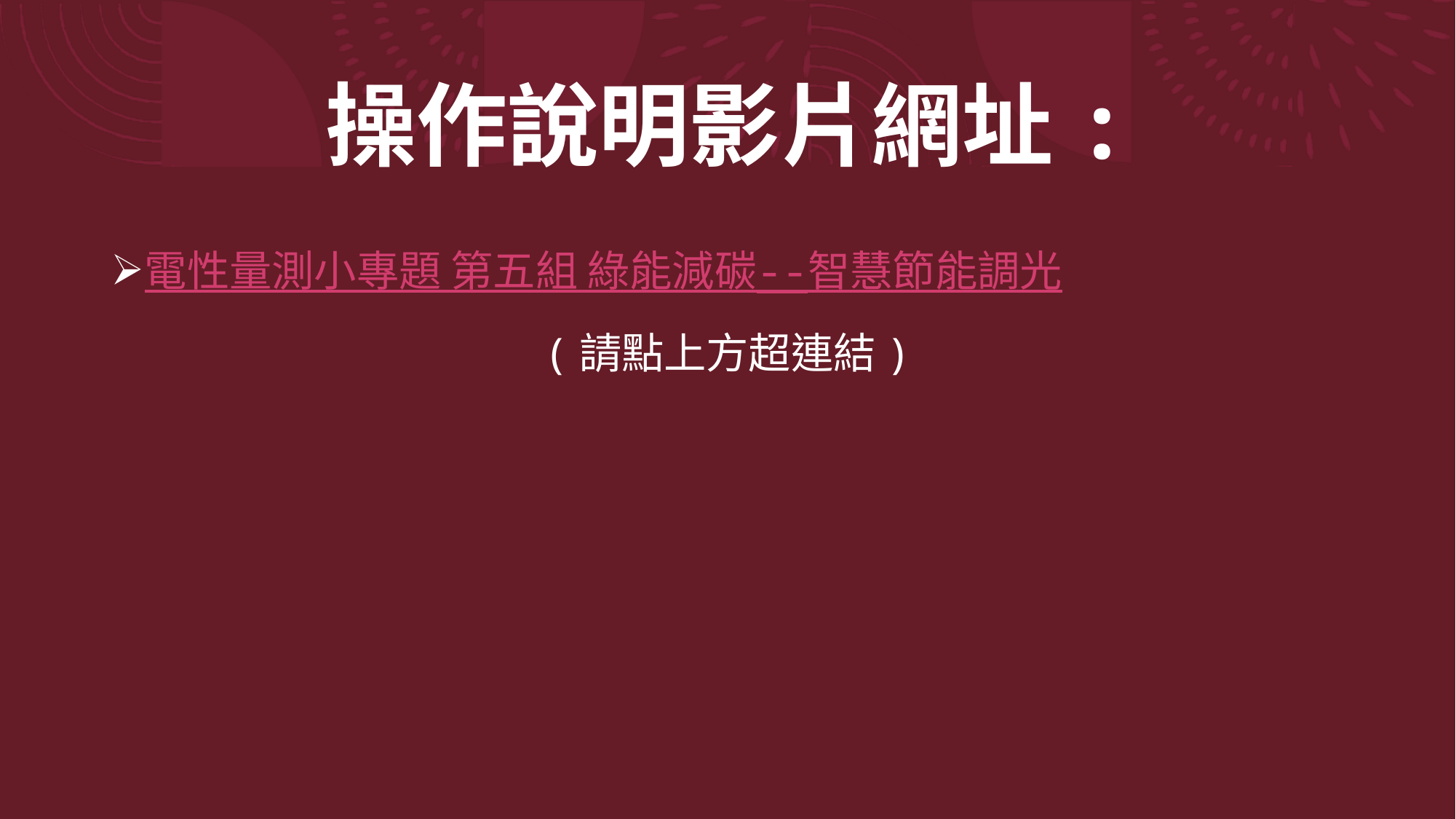

# 操作說明影片網址:
電性量測小專題 第五組 綠能減碳--智慧節能調光
(請點上方超連結)